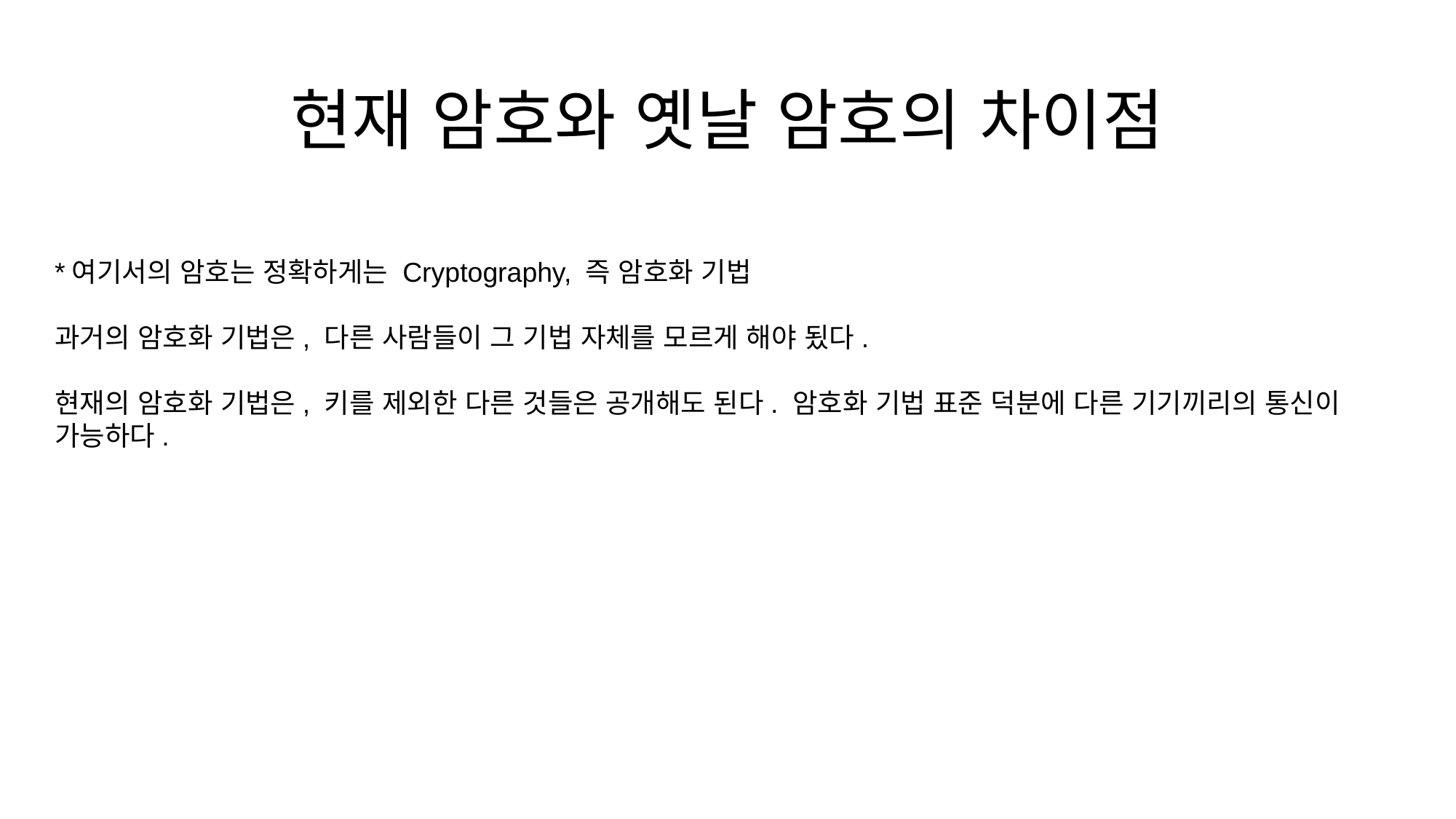

# 현재 암호와 옛날 암호의 차이점

*여기서의 암호는 정확하게는 Cryptography, 즉 암호화 기법

과거의 암호화 기법은, 다른 사람들이 그 기법 자체를 모르게 해야 됬다.

현재의 암호화 기법은, 키를 제외한 다른 것들은 공개해도 된다. 암호화 기법 표준 덕분에 다른 기기끼리의 통신이 가능하다.